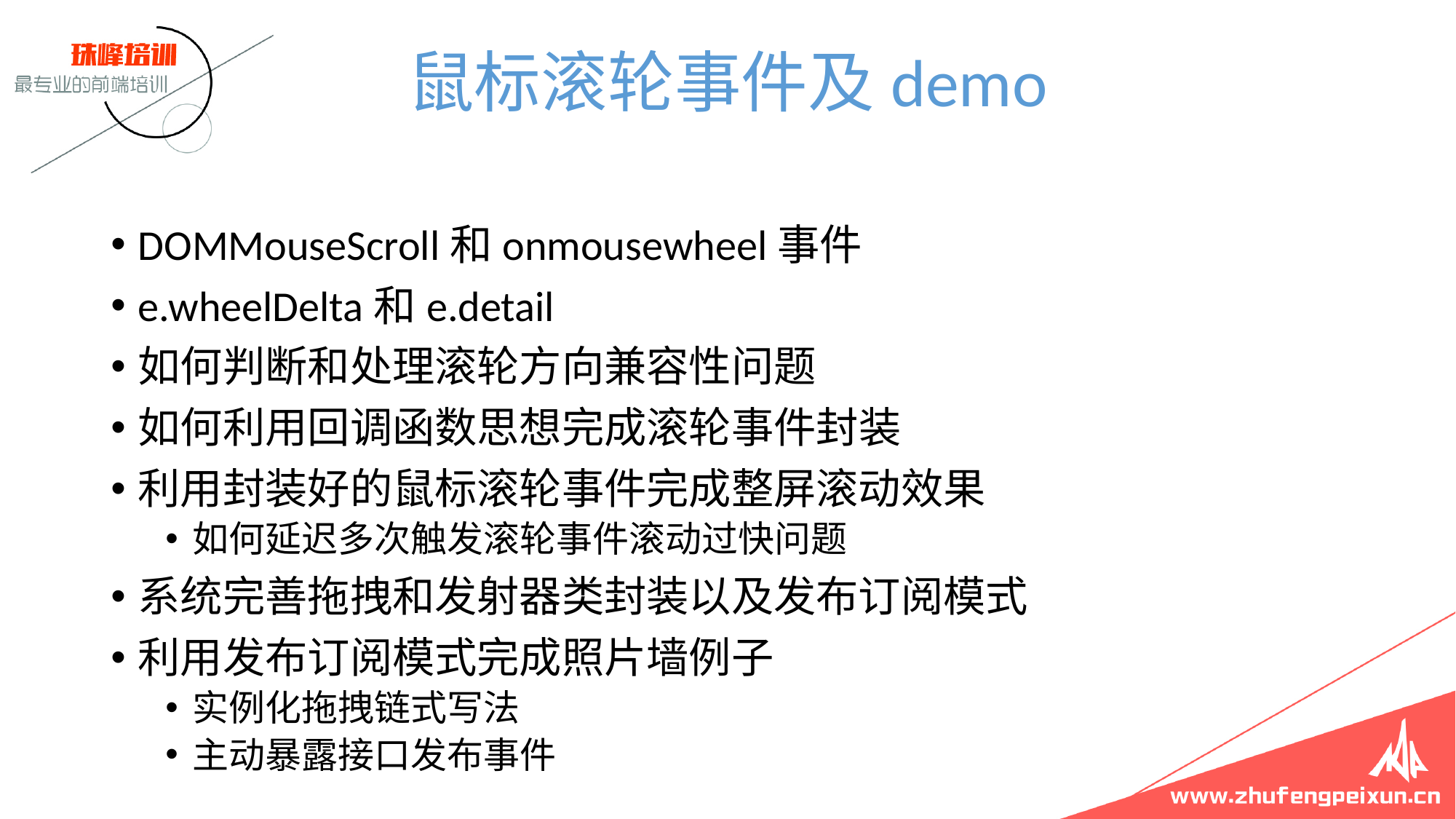

# 鼠标滚轮事件及demo
DOMMouseScroll和onmousewheel事件
e.wheelDelta和e.detail
如何判断和处理滚轮方向兼容性问题
如何利用回调函数思想完成滚轮事件封装
利用封装好的鼠标滚轮事件完成整屏滚动效果
如何延迟多次触发滚轮事件滚动过快问题
系统完善拖拽和发射器类封装以及发布订阅模式
利用发布订阅模式完成照片墙例子
实例化拖拽链式写法
主动暴露接口发布事件